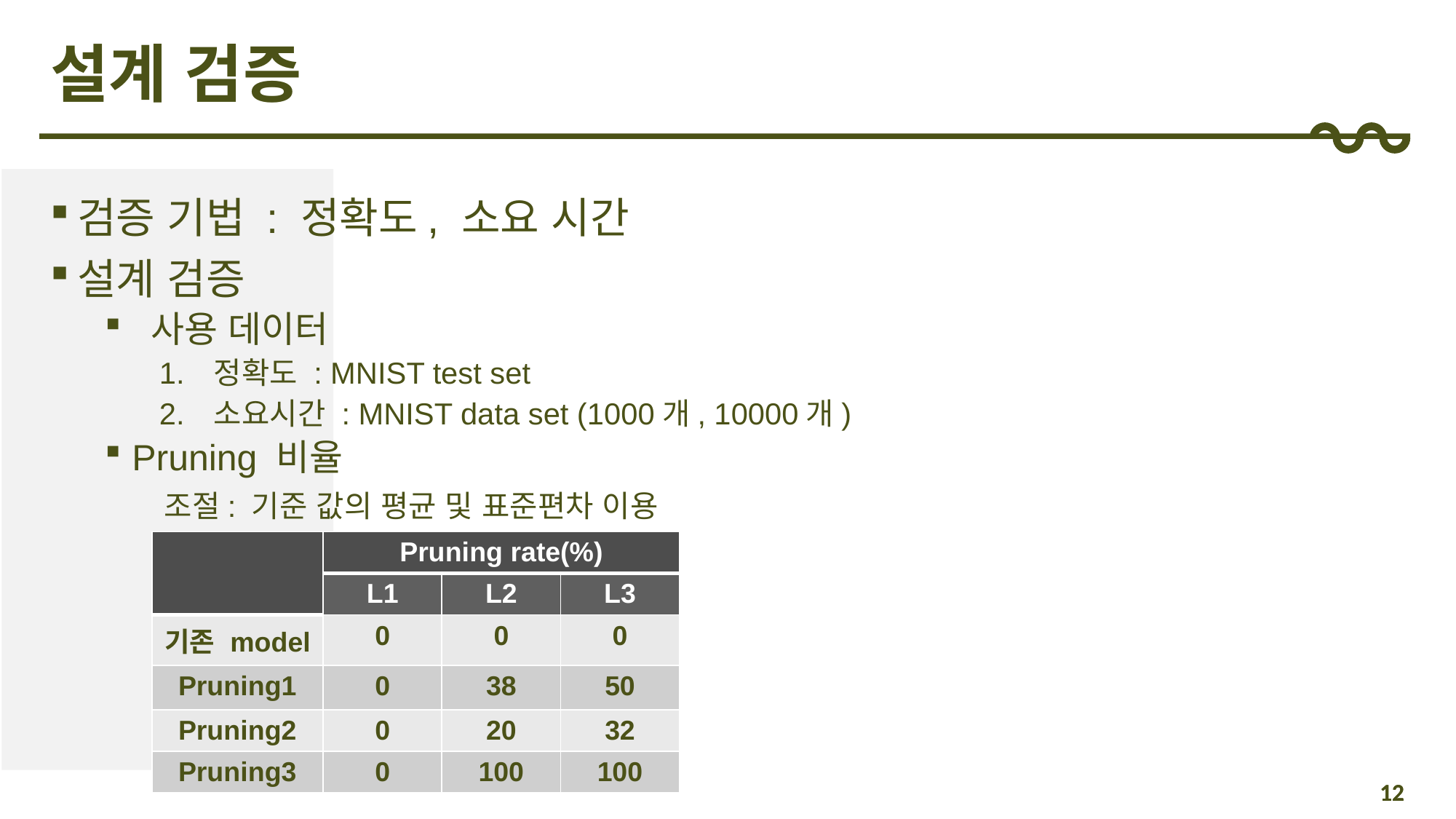

# 설계 검증
검증 기법 : 정확도, 소요 시간
설계 검증
 사용 데이터
정확도 : MNIST test set
소요시간 : MNIST data set (1000개, 10000개)
Pruning 비율
     조절: 기준 값의 평균 및 표준편차 이용
|  | Pruning rate(%) |  |  |
| --- | --- | --- | --- |
|  | L1 | L2 | L3 |
| 기존 model | 0 | 0 | 0 |
| Pruning1 | 0 | 38 | 50 |
| Pruning2 | 0 | 20 | 32 |
| Pruning3 | 0 | 100 | 100 |